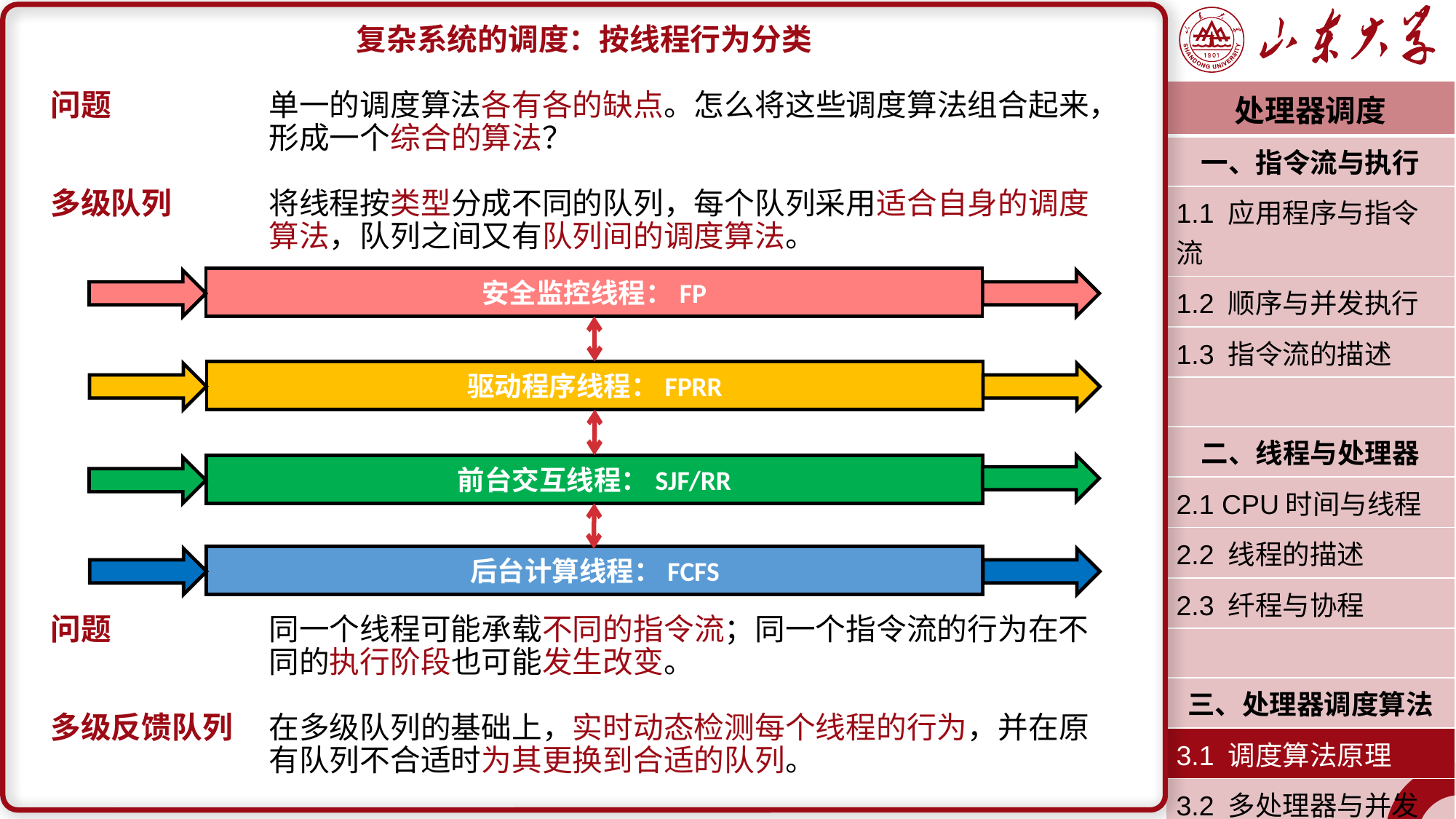

复杂系统的调度：按线程行为分类

问题		单一的调度算法各有各的缺点。怎么将这些调度算法组合起来，		形成一个综合的算法？

多级队列	将线程按类型分成不同的队列，每个队列采用适合自身的调度		算法，队列之间又有队列间的调度算法。

问题		同一个线程可能承载不同的指令流；同一个指令流的行为在不		同的执行阶段也可能发生改变。

多级反馈队列	在多级队列的基础上，实时动态检测每个线程的行为，并在原		有队列不合适时为其更换到合适的队列。
| 处理器调度 |
| --- |
| 一、指令流与执行 |
| 1.1 应用程序与指令流 |
| 1.2 顺序与并发执行 |
| 1.3 指令流的描述 |
|  |
| 二、线程与处理器 |
| 2.1 CPU时间与线程 |
| 2.2 线程的描述 |
| 2.3 纤程与协程 |
|  |
| 三、处理器调度算法 |
| 3.1 调度算法原理 |
| 3.2 多处理器与并发 |
| 潘润宇 2023.03 |
安全监控线程：FP

驱动程序线程：FPRR

前台交互线程：SJF/RR

后台计算线程：FCFS